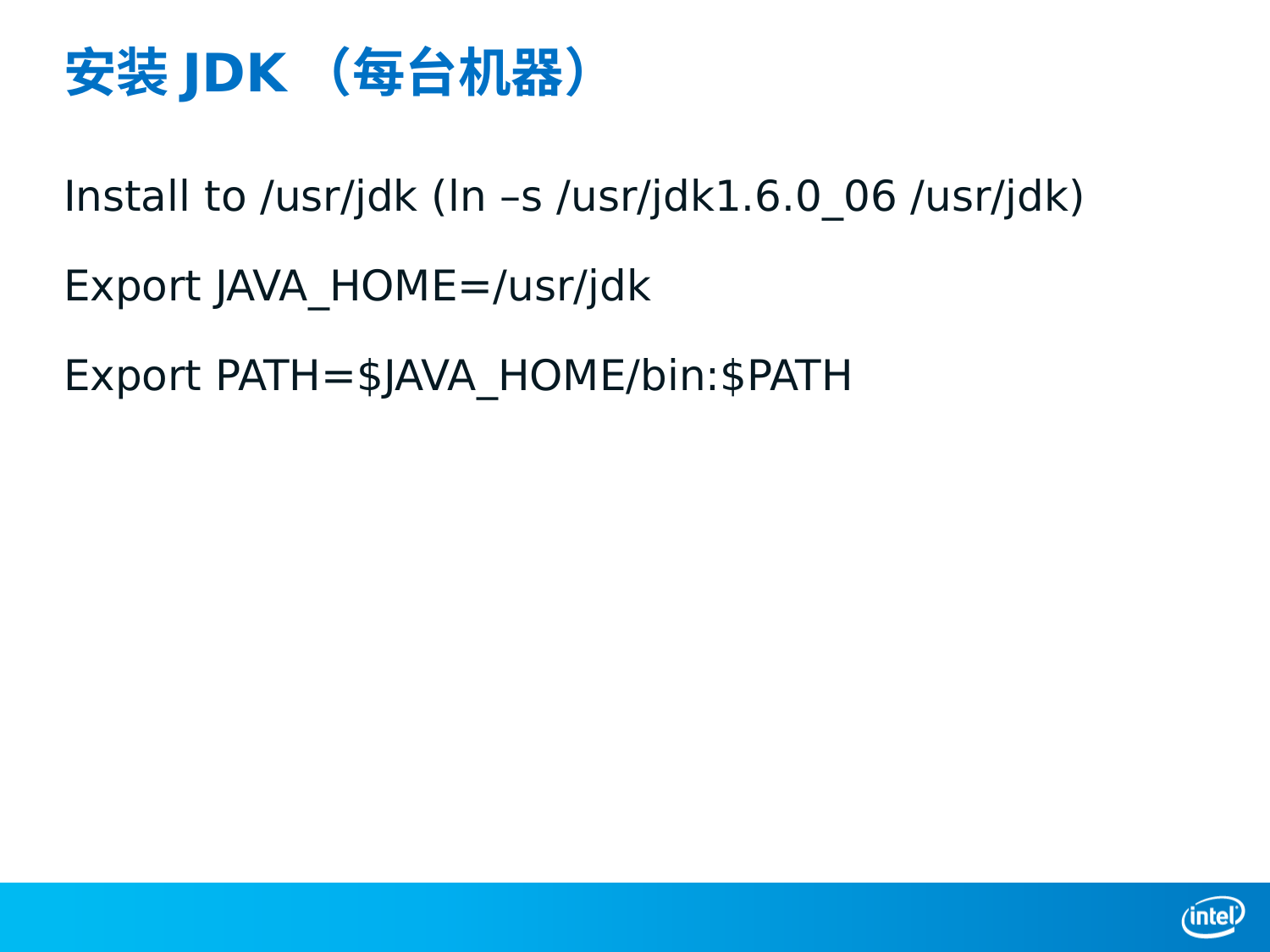

# 安装JDK（每台机器）
Install to /usr/jdk (ln –s /usr/jdk1.6.0_06 /usr/jdk)
Export JAVA_HOME=/usr/jdk
Export PATH=$JAVA_HOME/bin:$PATH